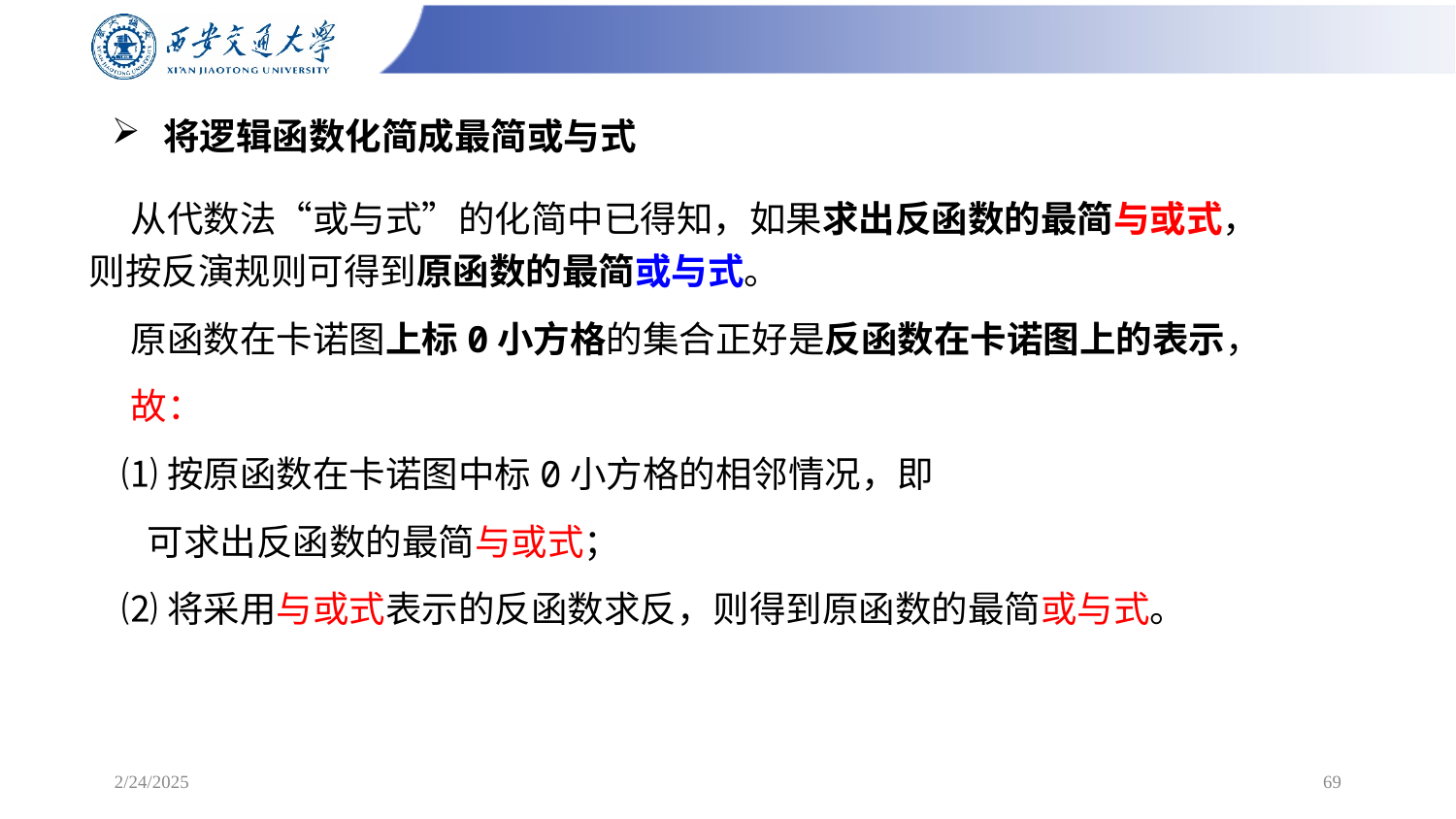

# 将逻辑函数化简成最简或与式
    从代数法“或与式”的化简中已得知，如果求出反函数的最简与或式，则按反演规则可得到原函数的最简或与式。
    原函数在卡诺图上标0小方格的集合正好是反函数在卡诺图上的表示，
    故：
    ⑴按原函数在卡诺图中标0小方格的相邻情况，即
      可求出反函数的最简与或式；
    ⑵将采用与或式表示的反函数求反，则得到原函数的最简或与式。
2/24/2025
69